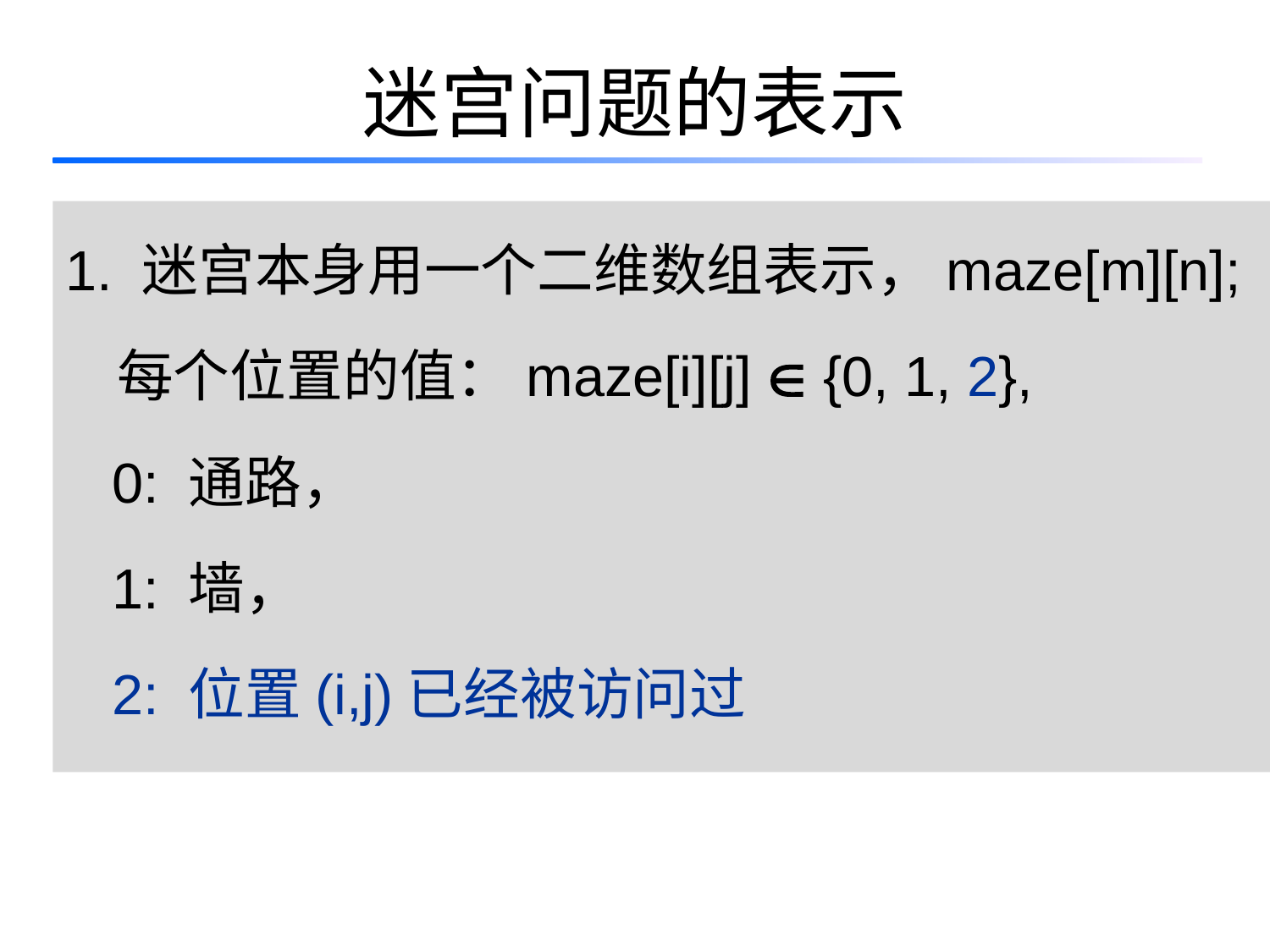

# 迷宫问题的表示

1. 迷宫本身用一个二维数组表示，maze[m][n];
   每个位置的值：maze[i][j] ∈ {0, 1, 2},
   0: 通路，
   1: 墙，
   2: 位置(i,j)已经被访问过